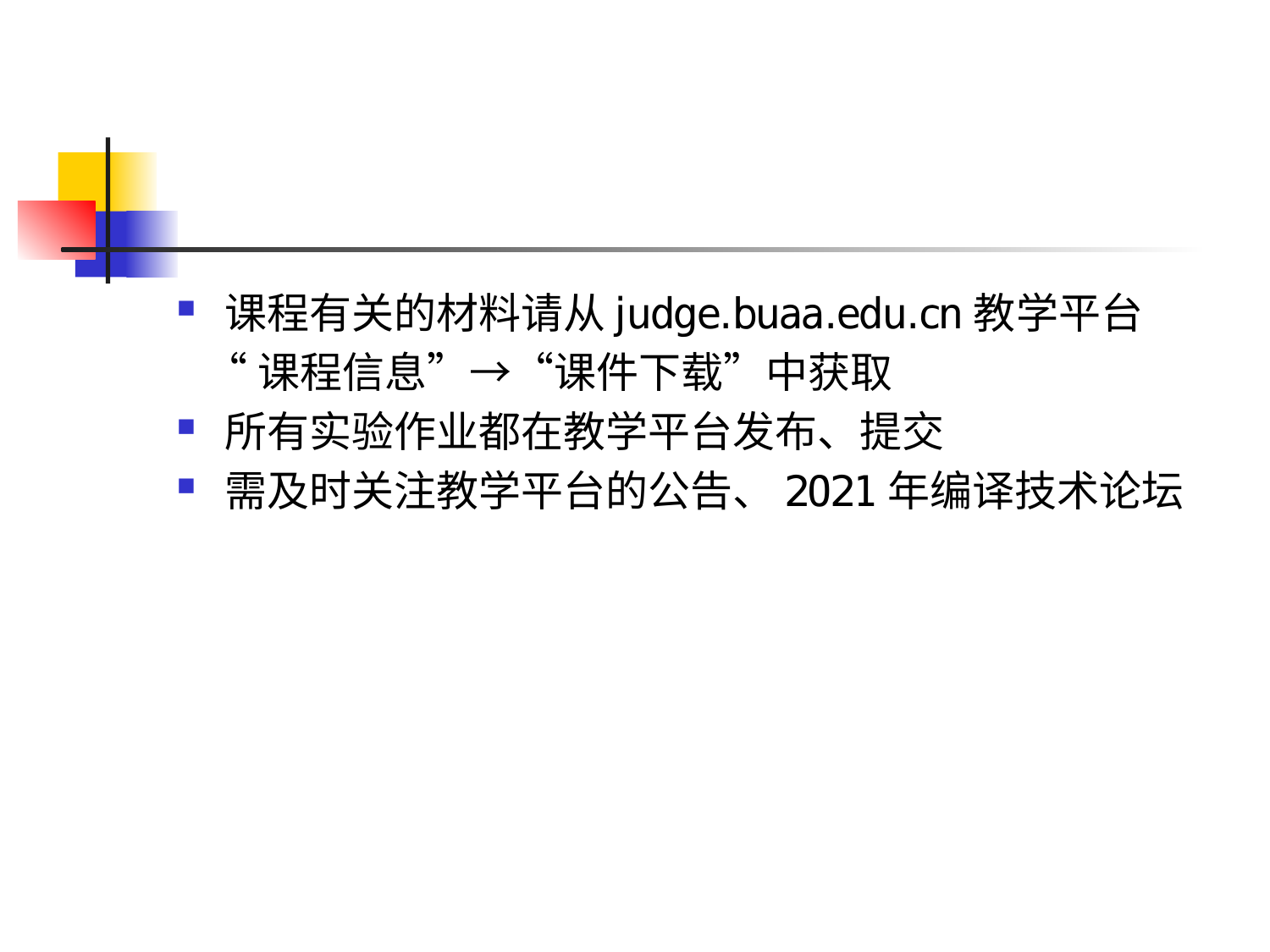

#
课程有关的材料请从judge.buaa.edu.cn教学平台
   “课程信息”→“课件下载”中获取
所有实验作业都在教学平台发布、提交
需及时关注教学平台的公告、2021年编译技术论坛